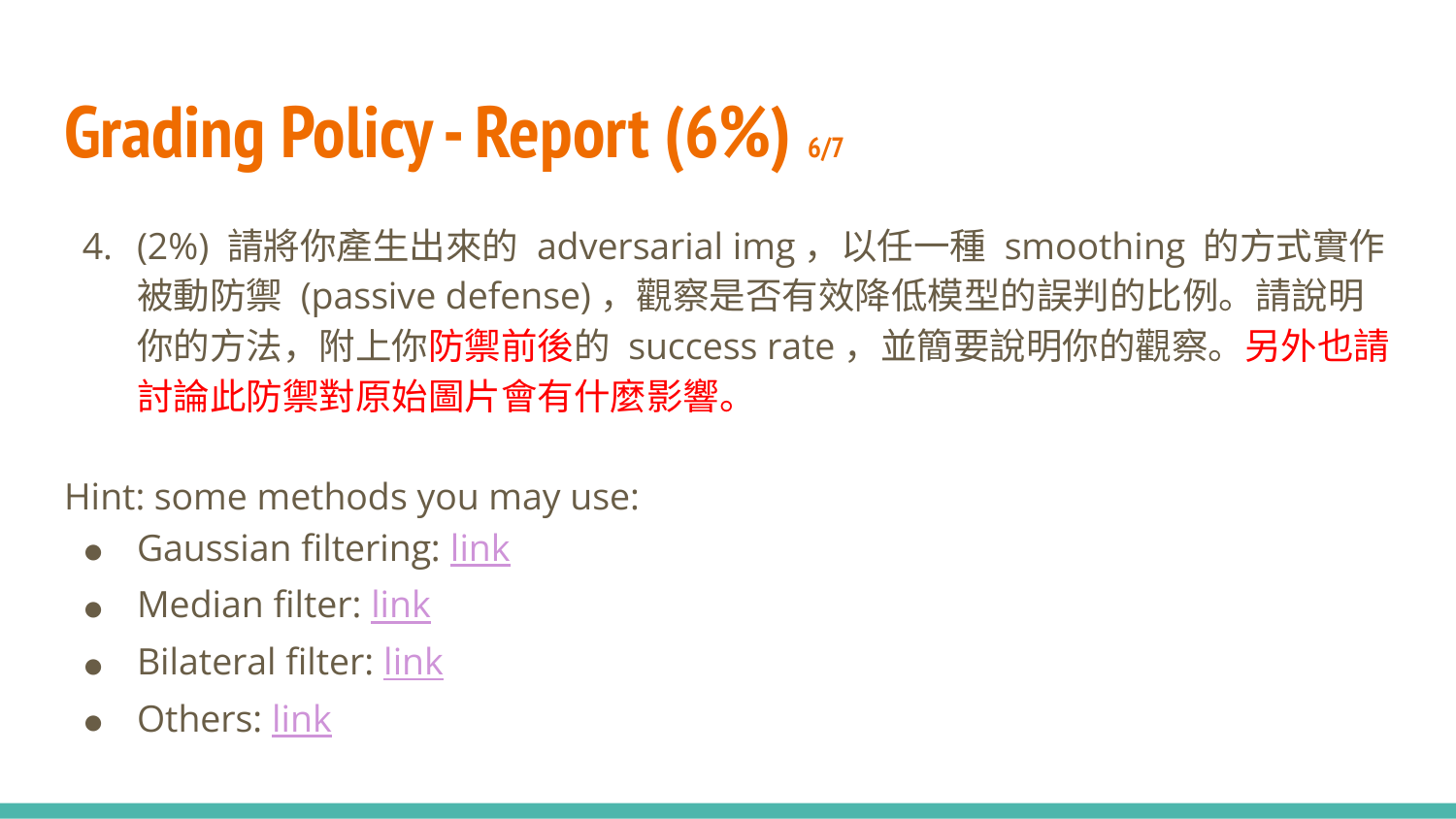

# Grading Policy - Report (6%) 6/7
(2%) 請將你產生出來的 adversarial img，以任一種 smoothing 的方式實作被動防禦 (passive defense)，觀察是否有效降低模型的誤判的比例。請說明你的方法，附上你防禦前後的 success rate，並簡要說明你的觀察。另外也請討論此防禦對原始圖片會有什麼影響。

Hint: some methods you may use:
Gaussian filtering: link
Median filter: link
Bilateral filter: link
Others: link